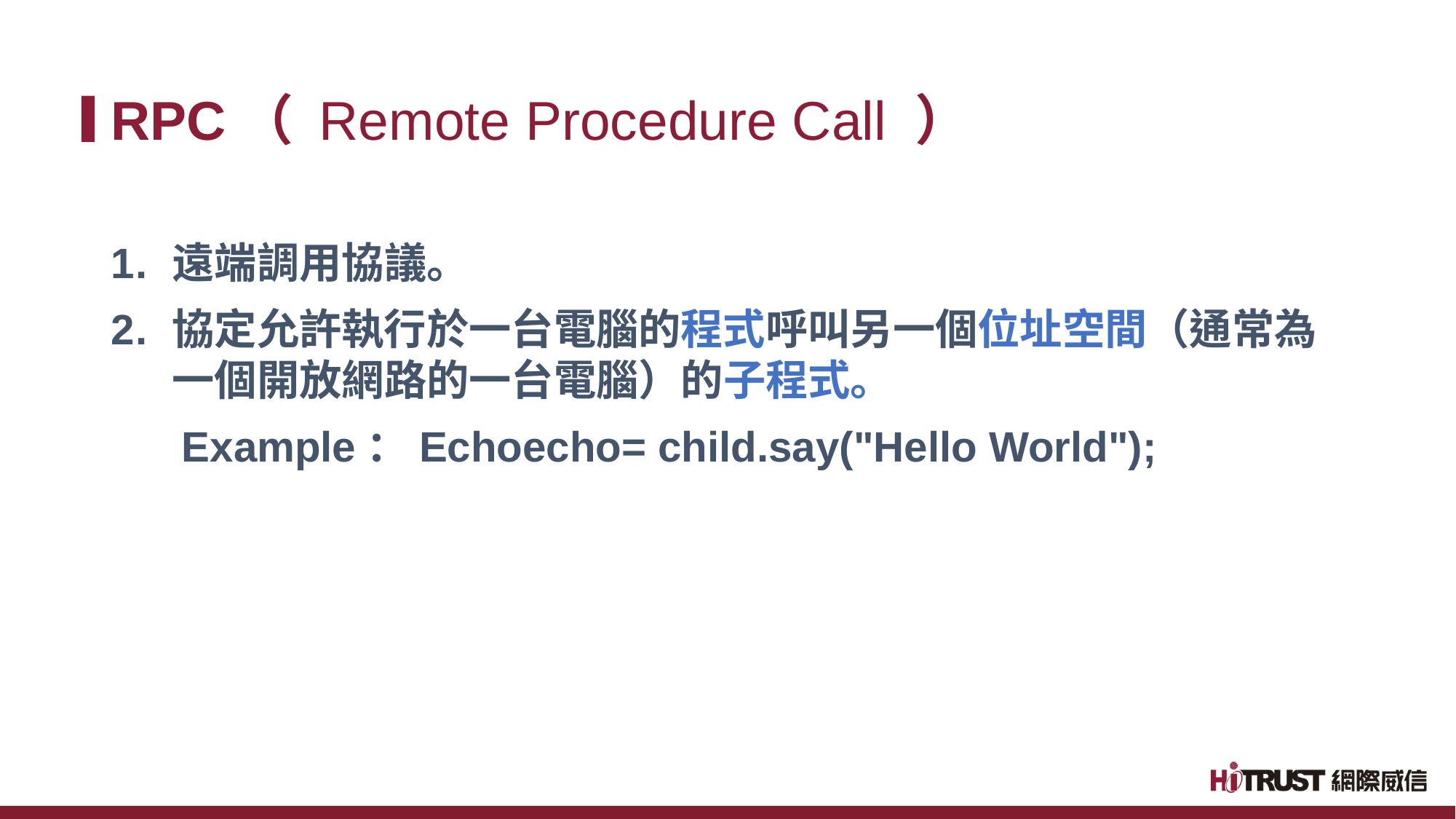

# RPC（ Remote Procedure Call ）

遠端調用協議。
協定允許執行於一台電腦的程式呼叫另一個位址空間（通常為一個開放網路的一台電腦）的子程式。
      Example：Echoecho= child.say("Hello World");